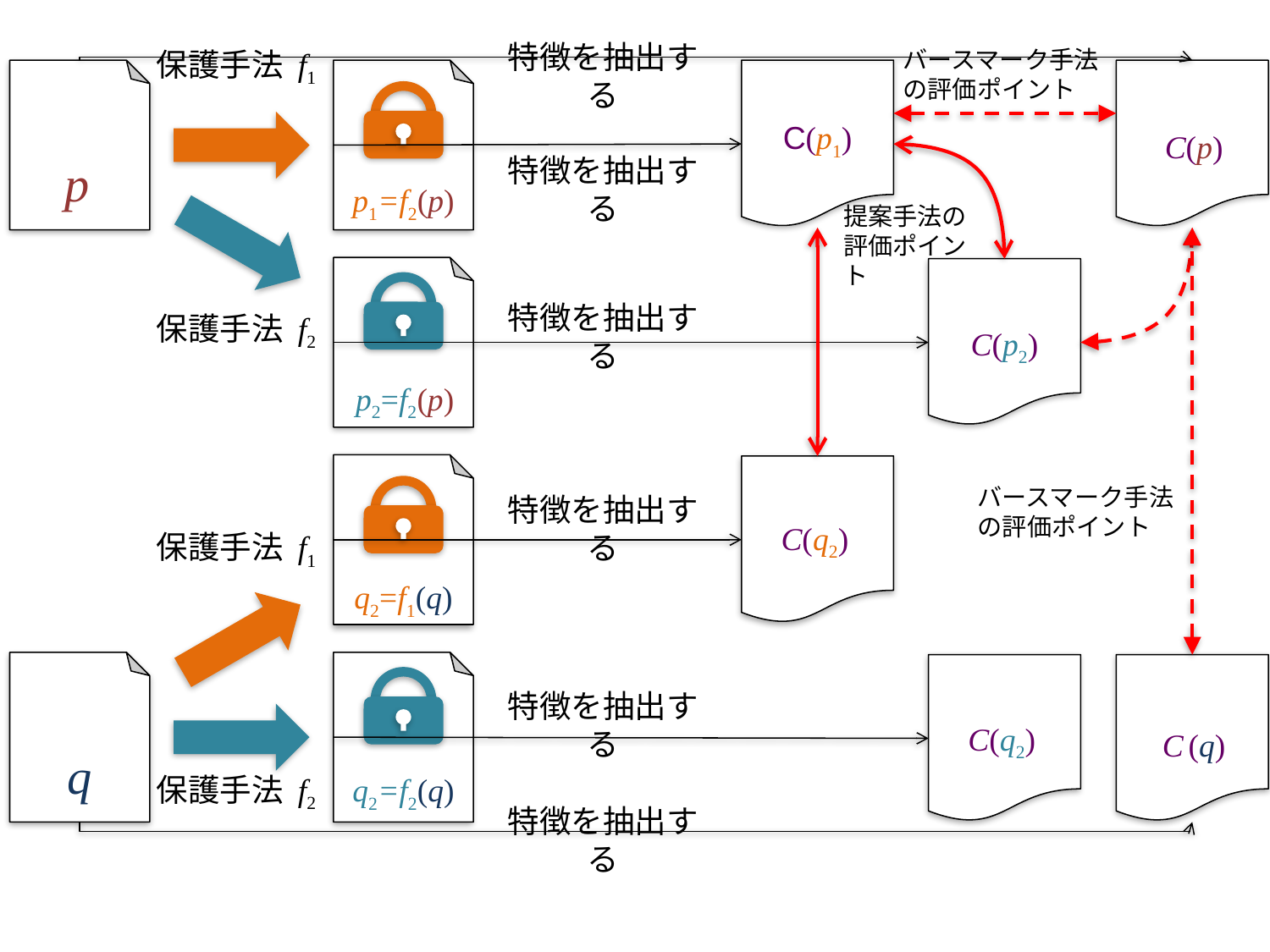

特徴を抽出する
バースマーク手法の評価ポイント
保護手法 f1

p

p1=f2(p)

C(p1)
C(p)
特徴を抽出する

提案手法の評価ポイント

p2=f2(p)

特徴を抽出する
保護手法 f2
C(p2)

q2=f1(q)

バースマーク手法の評価ポイント
特徴を抽出する
C(q2)
保護手法 f1

q

q2=f2(q)

特徴を抽出する
C(q2)
C (q)
保護手法 f2
特徴を抽出する